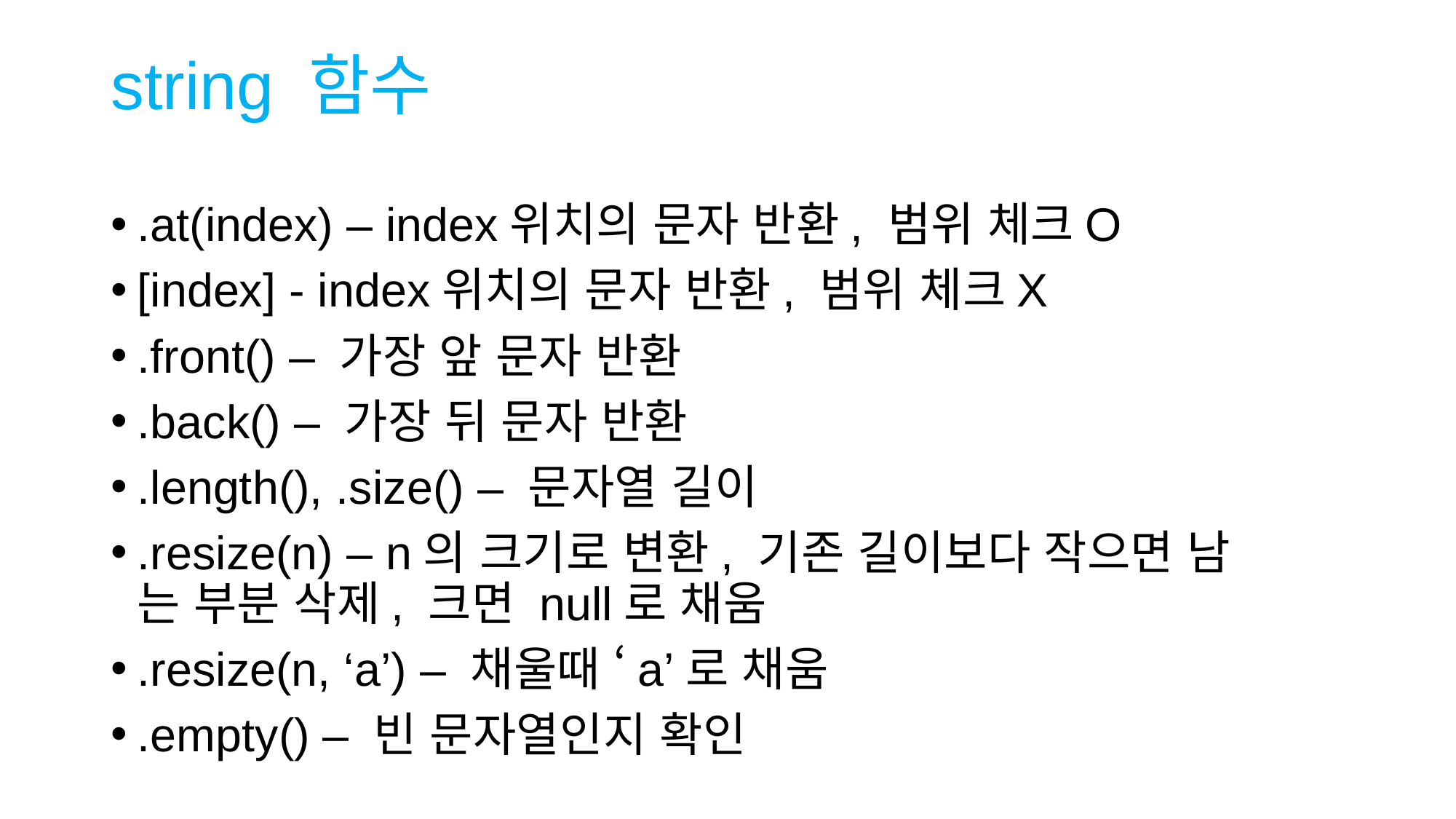

# string 함수
.at(index) – index위치의 문자 반환, 범위 체크O
[index] - index위치의 문자 반환, 범위 체크X
.front() – 가장 앞 문자 반환
.back() – 가장 뒤 문자 반환
.length(), .size() – 문자열 길이
.resize(n) – n의 크기로 변환, 기존 길이보다 작으면 남			는 부분 삭제, 크면 null로 채움
.resize(n, ‘a’) – 채울때 ‘a’로 채움
.empty() – 빈 문자열인지 확인